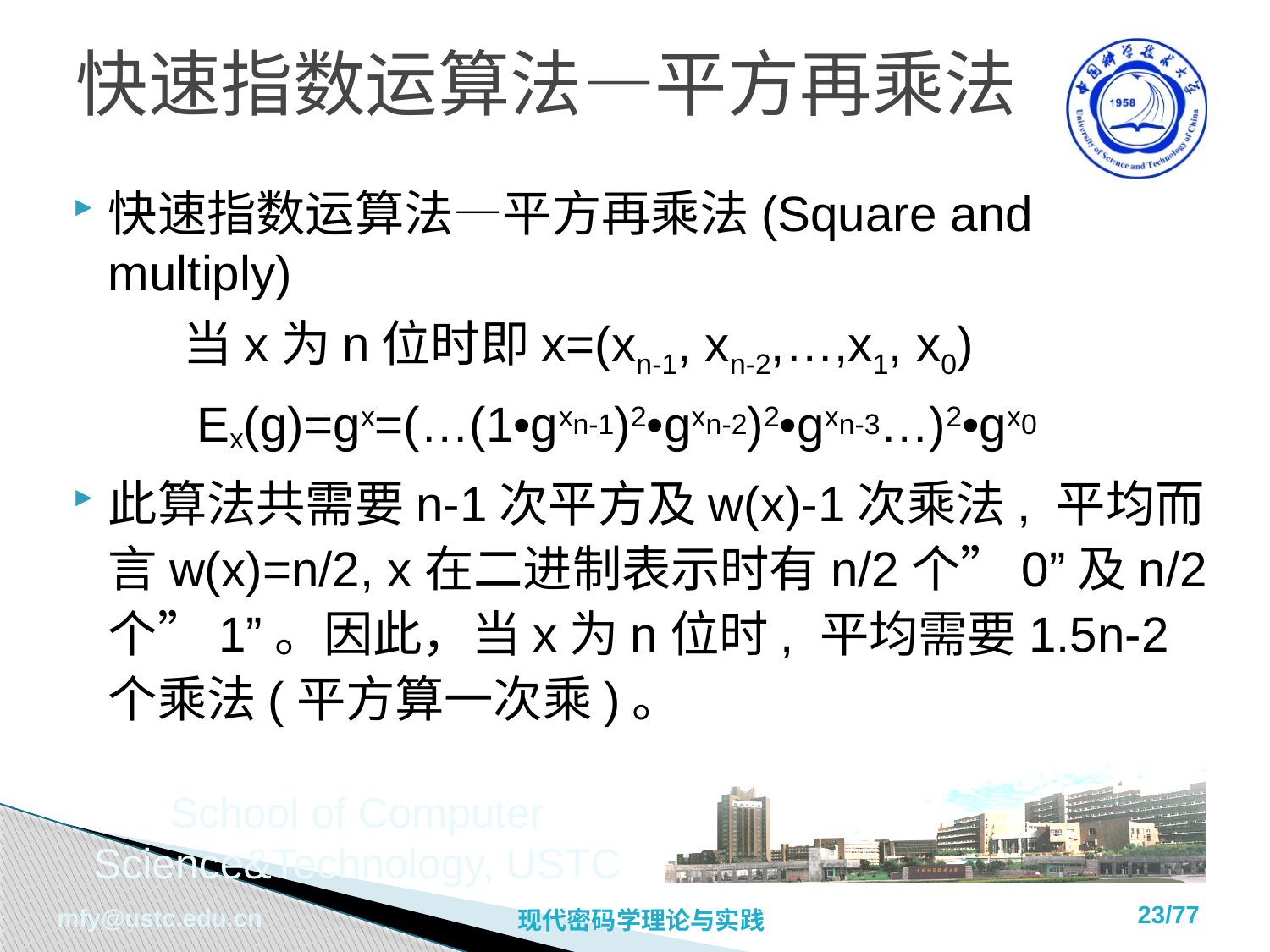

# 快速指数运算法—平方再乘法
快速指数运算法—平方再乘法(Square and multiply)
         当x为n位时即x=(xn-1, xn-2,…,x1, x0)
         Ex(g)=gx=(…(1•gxn-1)2•gxn-2)2•gxn-3…)2•gx0
此算法共需要n-1次平方及w(x)-1次乘法, 平均而言w(x)=n/2, x在二进制表示时有n/2个”0”及n/2个”1”。因此，当x为n位时, 平均需要1.5n-2个乘法(平方算一次乘)。